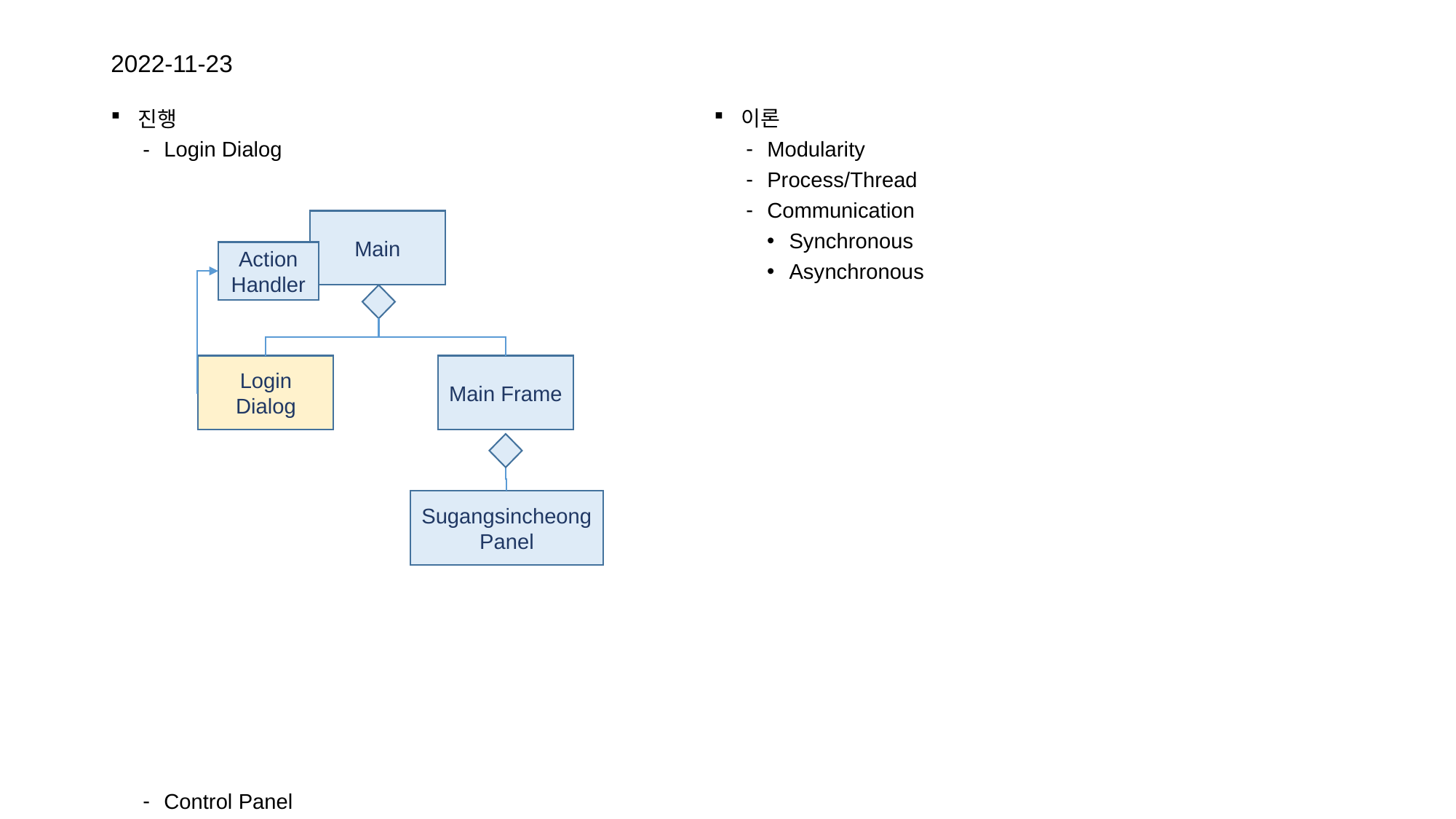

# 2022-11-23
이론
Modularity
Process/Thread
Communication
Synchronous
Asynchronous
진행
Login Dialog

Control Panel
Main
Action Handler

Login Dialog
Main Frame

Sugangsincheong Panel